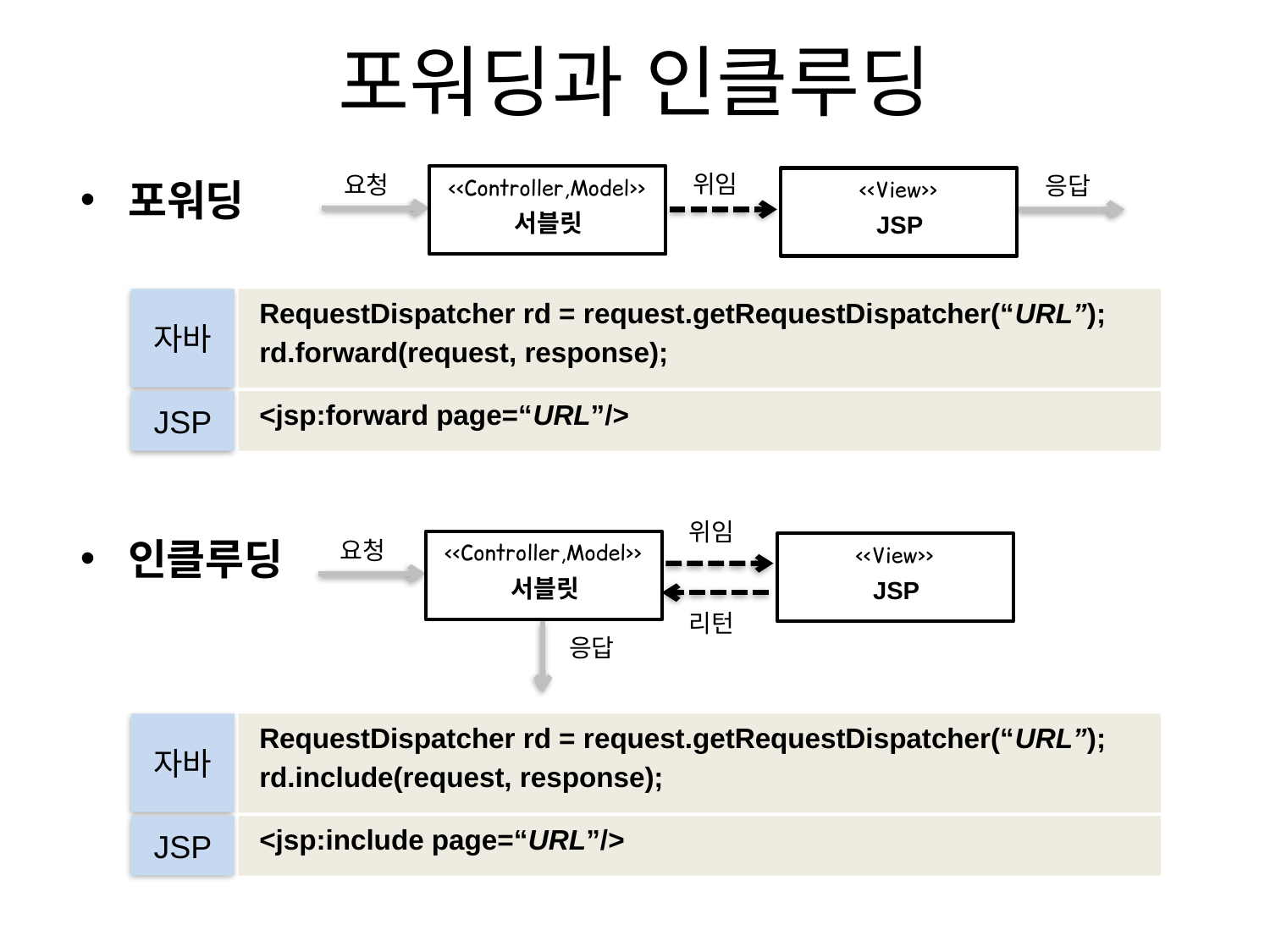

# 포워딩과 인클루딩

<<Controller,Model>>
서블릿
포워딩

<<View>>
JSP
위임
요청
응답
자바
RequestDispatcher rd = request.getRequestDispatcher(“URL”);
rd.forward(request, response);
JSP
<jsp:forward page=“URL”/>
위임
인클루딩

<<Controller,Model>>
서블릿

<<View>>
JSP
요청
리턴
응답
자바
RequestDispatcher rd = request.getRequestDispatcher(“URL”);
rd.include(request, response);
JSP
<jsp:include page=“URL”/>